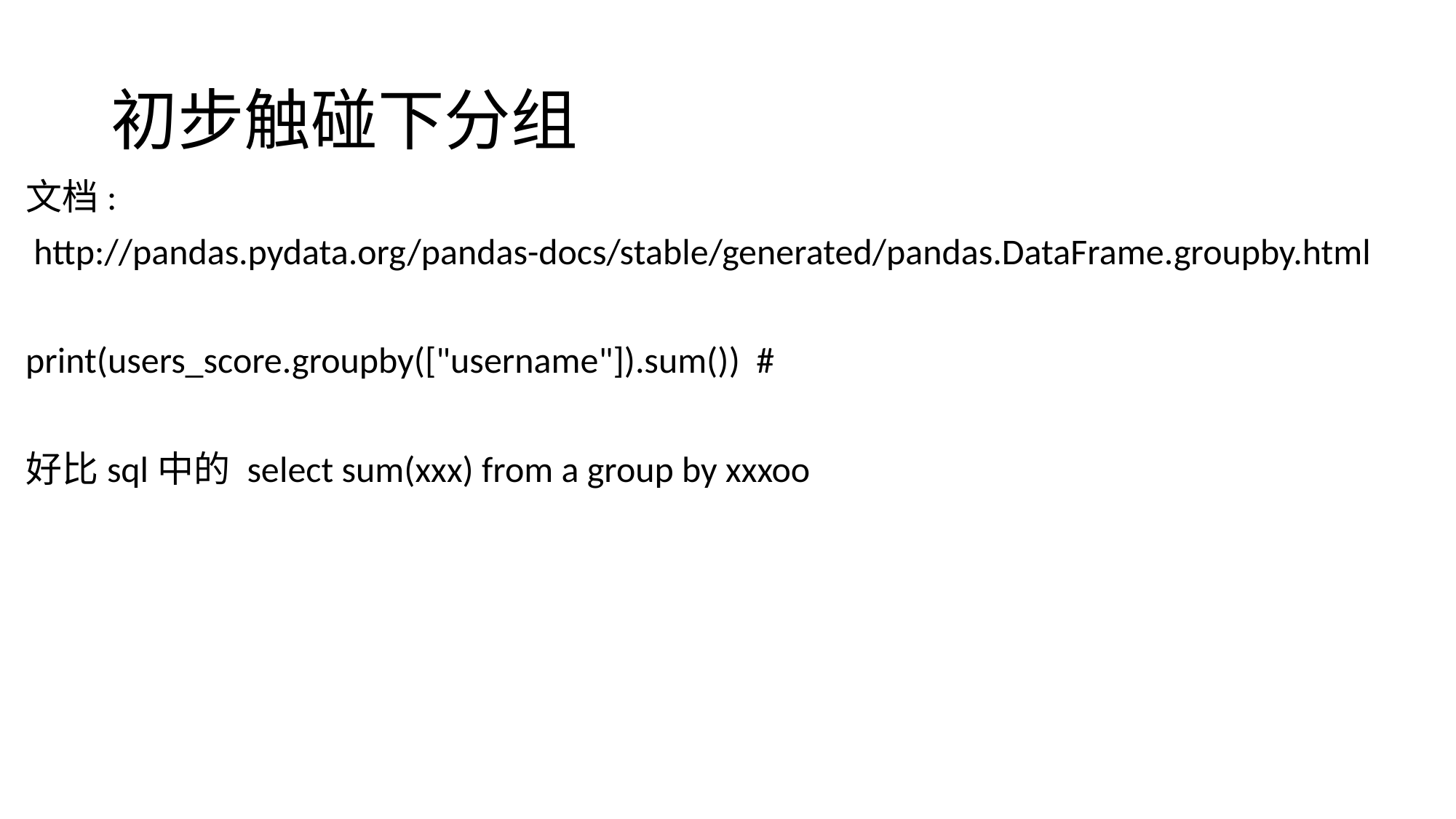

# 初步触碰下分组
文档:
 http://pandas.pydata.org/pandas-docs/stable/generated/pandas.DataFrame.groupby.html

print(users_score.groupby(["username"]).sum())  #

好比sql中的 select sum(xxx) from a group by xxxoo